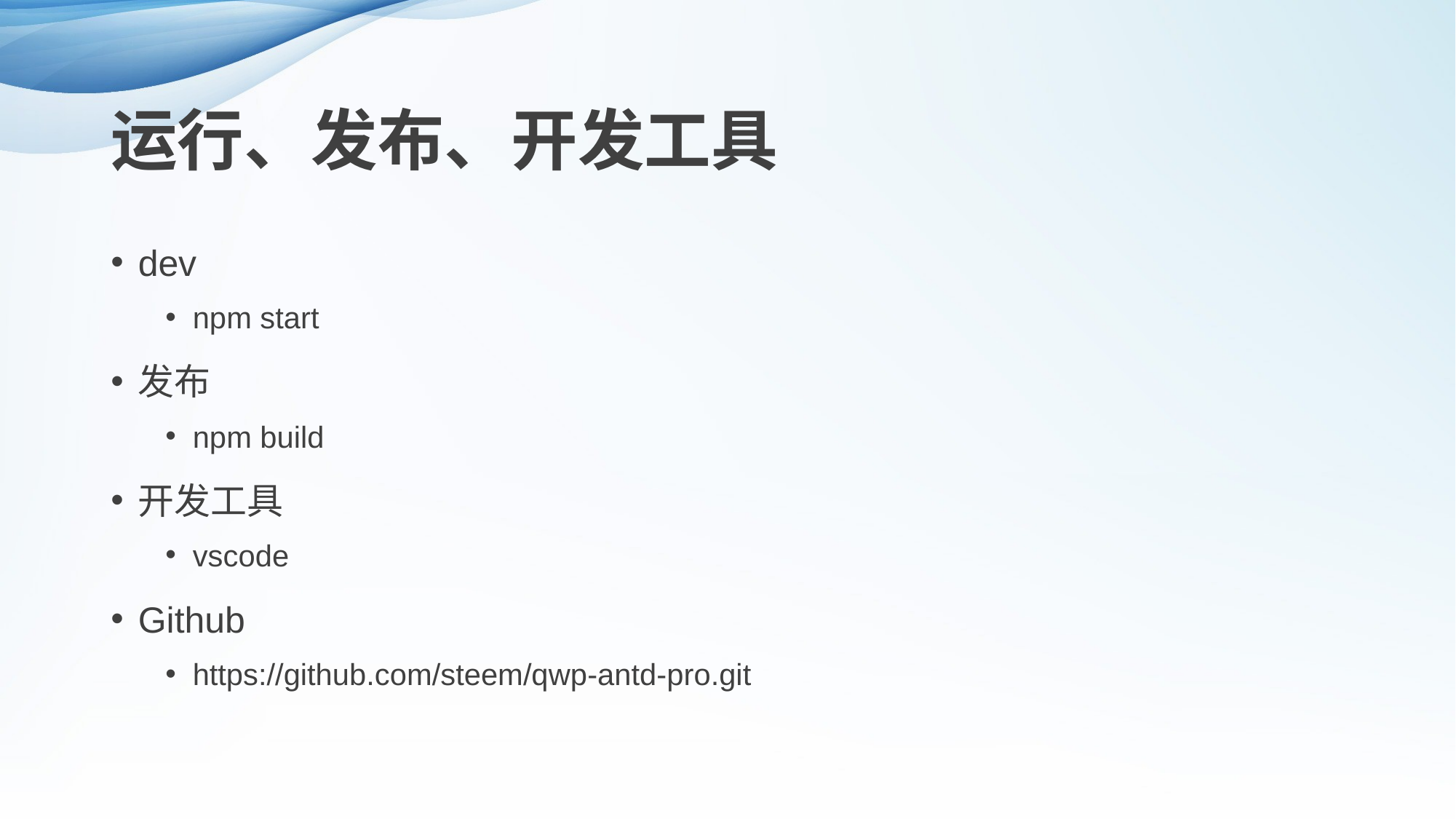

# 运行、发布、开发工具
dev
npm start
发布
npm build
开发工具
vscode
Github
https://github.com/steem/qwp-antd-pro.git